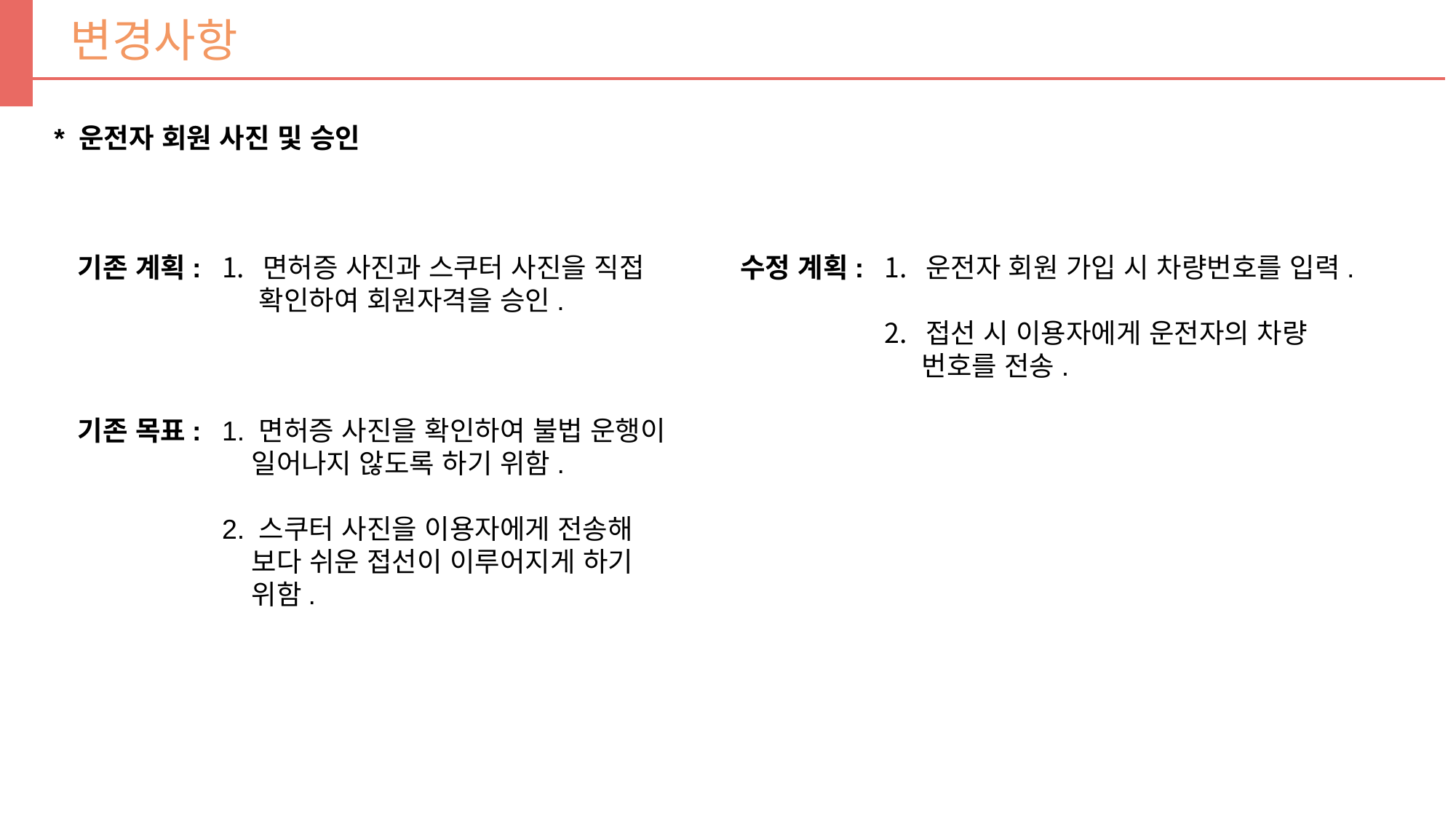

변경사항
* 운전자 회원 사진 및 승인
기존 계획:
면허증 사진과 스쿠터 사진을 직접
    확인하여 회원자격을 승인.
수정 계획:
운전자 회원 가입 시 차량번호를 입력.

접선 시 이용자에게 운전자의 차량
    번호를 전송.
기존 목표:
1. 면허증 사진을 확인하여 불법 운행이
   일어나지 않도록 하기 위함.

2. 스쿠터 사진을 이용자에게 전송해
   보다 쉬운 접선이 이루어지게 하기
   위함.